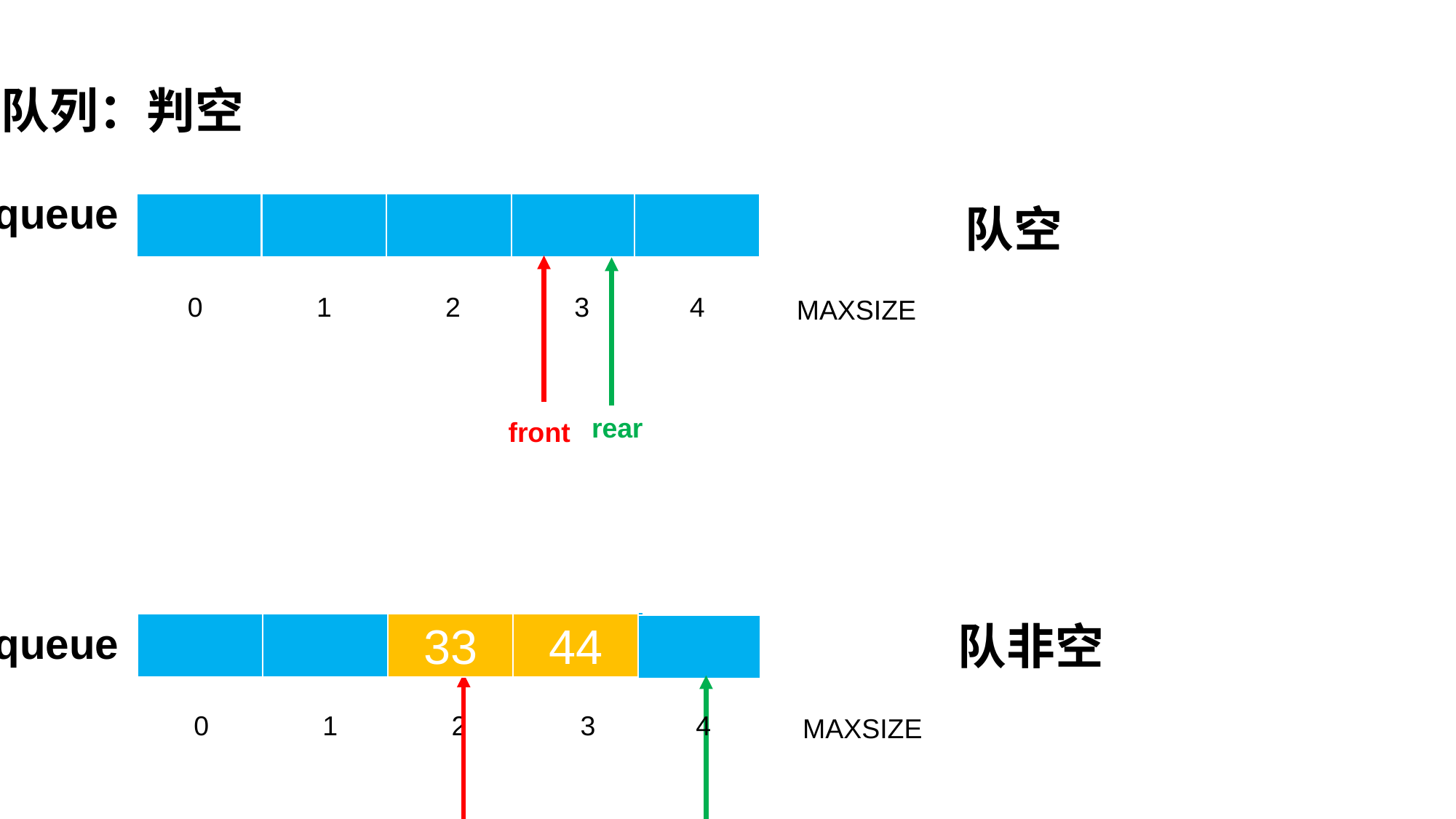

顺序队列：判空
queue

队空
0
1
2
3
4
MAXSIZE
rear
front
队非空
queue
11
22
33
44

33
44

0
1
2
3
4
MAXSIZE
front
rear